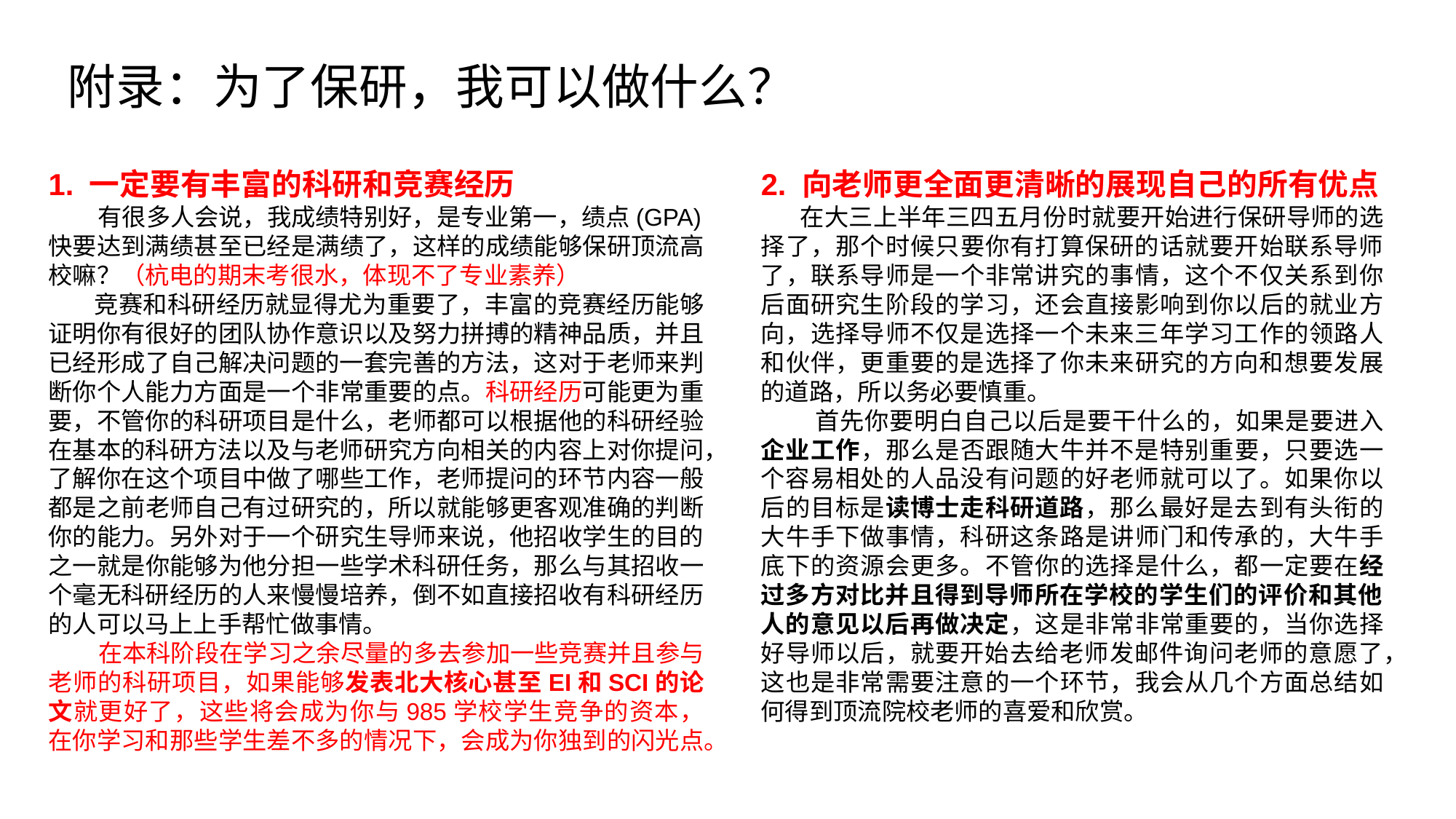

附录：为了保研，我可以做什么？
1. 一定要有丰富的科研和竞赛经历
        有很多人会说，我成绩特别好，是专业第一，绩点(GPA)快要达到满绩甚至已经是满绩了，这样的成绩能够保研顶流高校嘛？（杭电的期末考很水，体现不了专业素养）
       竞赛和科研经历就显得尤为重要了，丰富的竞赛经历能够证明你有很好的团队协作意识以及努力拼搏的精神品质，并且已经形成了自己解决问题的一套完善的方法，这对于老师来判断你个人能力方面是一个非常重要的点。科研经历可能更为重要，不管你的科研项目是什么，老师都可以根据他的科研经验在基本的科研方法以及与老师研究方向相关的内容上对你提问，了解你在这个项目中做了哪些工作，老师提问的环节内容一般都是之前老师自己有过研究的，所以就能够更客观准确的判断你的能力。另外对于一个研究生导师来说，他招收学生的目的之一就是你能够为他分担一些学术科研任务，那么与其招收一个毫无科研经历的人来慢慢培养，倒不如直接招收有科研经历的人可以马上上手帮忙做事情。
        在本科阶段在学习之余尽量的多去参加一些竞赛并且参与老师的科研项目，如果能够发表北大核心甚至EI和SCI的论文就更好了，这些将会成为你与985学校学生竞争的资本，在你学习和那些学生差不多的情况下，会成为你独到的闪光点。
2. 向老师更全面更清晰的展现自己的所有优点
       在大三上半年三四五月份时就要开始进行保研导师的选择了，那个时候只要你有打算保研的话就要开始联系导师了，联系导师是一个非常讲究的事情，这个不仅关系到你后面研究生阶段的学习，还会直接影响到你以后的就业方向，选择导师不仅是选择一个未来三年学习工作的领路人和伙伴，更重要的是选择了你未来研究的方向和想要发展的道路，所以务必要慎重。
        首先你要明白自己以后是要干什么的，如果是要进入企业工作，那么是否跟随大牛并不是特别重要，只要选一个容易相处的人品没有问题的好老师就可以了。如果你以后的目标是读博士走科研道路，那么最好是去到有头衔的大牛手下做事情，科研这条路是讲师门和传承的，大牛手底下的资源会更多。不管你的选择是什么，都一定要在经过多方对比并且得到导师所在学校的学生们的评价和其他人的意见以后再做决定，这是非常非常重要的，当你选择好导师以后，就要开始去给老师发邮件询问老师的意愿了，这也是非常需要注意的一个环节，我会从几个方面总结如何得到顶流院校老师的喜爱和欣赏。